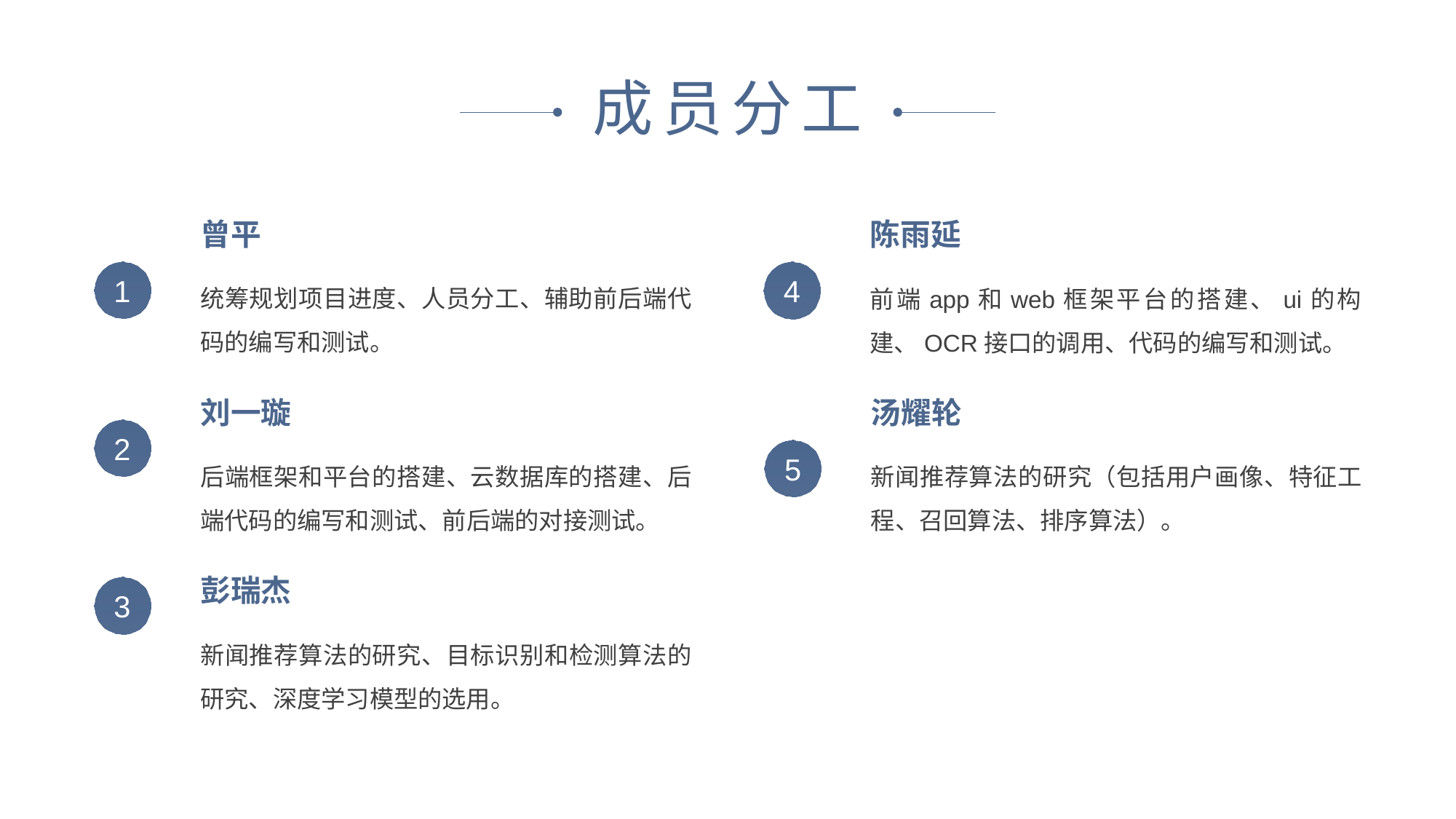

成员分工
曾平
陈雨延
1
4
统筹规划项目进度、人员分工、辅助前后端代码的编写和测试。
前端app和web框架平台的搭建、ui的构建、OCR接口的调用、代码的编写和测试。
刘一璇
汤耀轮
2
5
后端框架和平台的搭建、云数据库的搭建、后端代码的编写和测试、前后端的对接测试。
新闻推荐算法的研究（包括用户画像、特征工程、召回算法、排序算法）。
彭瑞杰
3
新闻推荐算法的研究、目标识别和检测算法的研究、深度学习模型的选用。